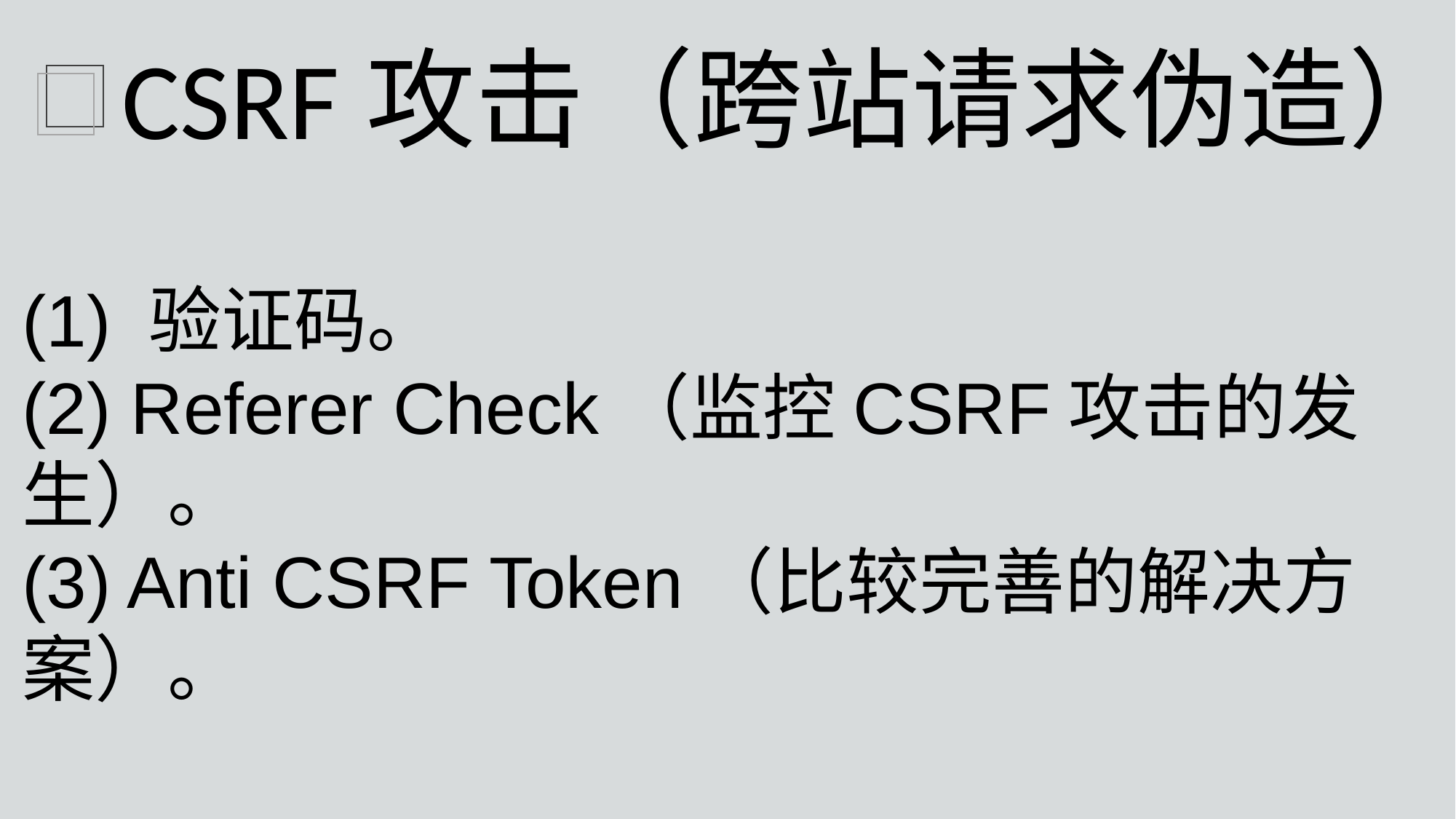

CSRF攻击（跨站请求伪造）
(1) 验证码。
(2) Referer Check（监控CSRF攻击的发生）。
(3) Anti CSRF Token（比较完善的解决方案）。